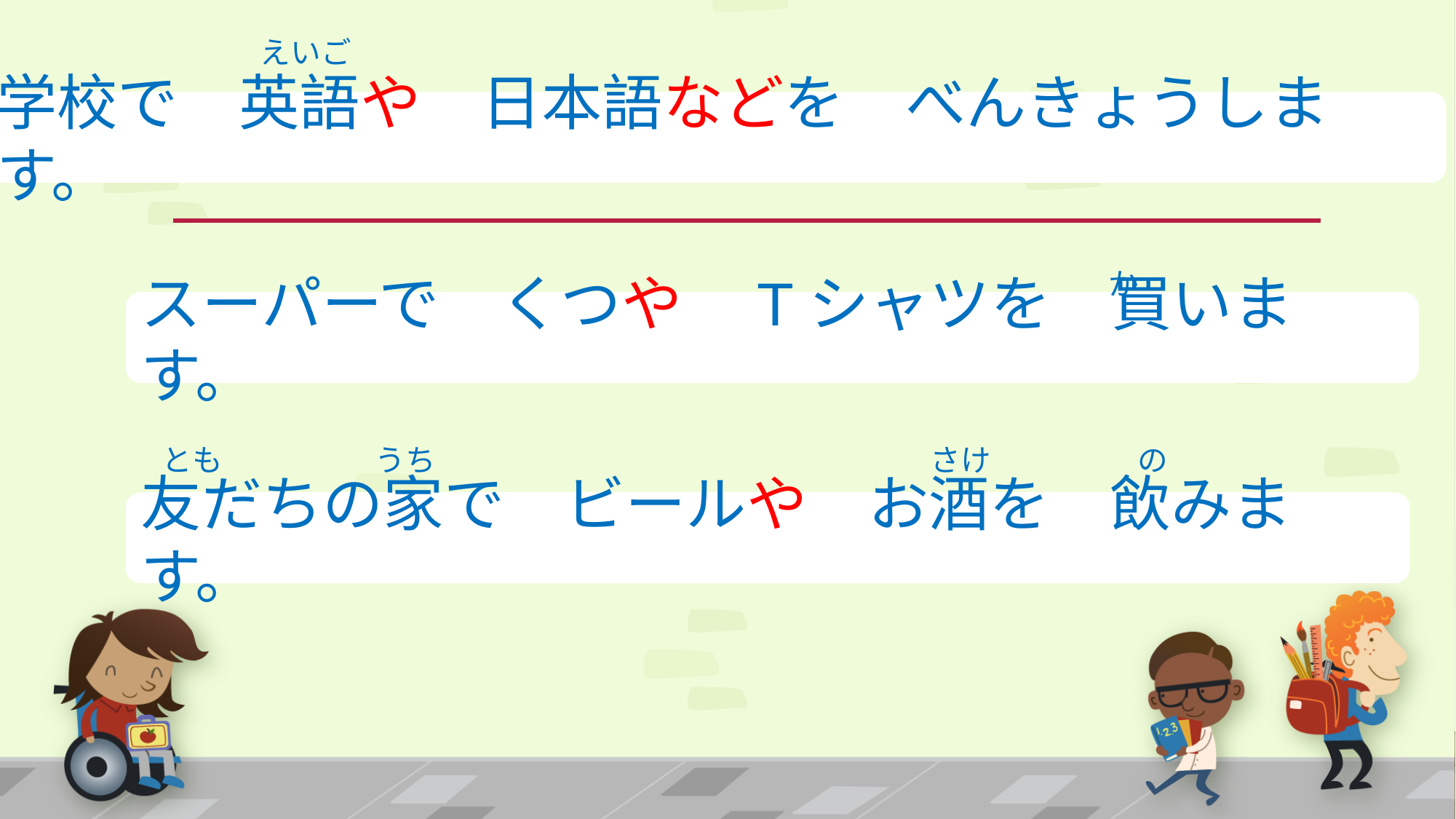

えいご
学校で　英語や　日本語などを　べんきょうします。
 か
スーパーで　くつや　Tシャツを　買います。
  とも　　　　　うち　　　　　　　　　　　　　　　　 さけ　　　   　の
友だちの家で　ビールや　お酒を　飲みます。